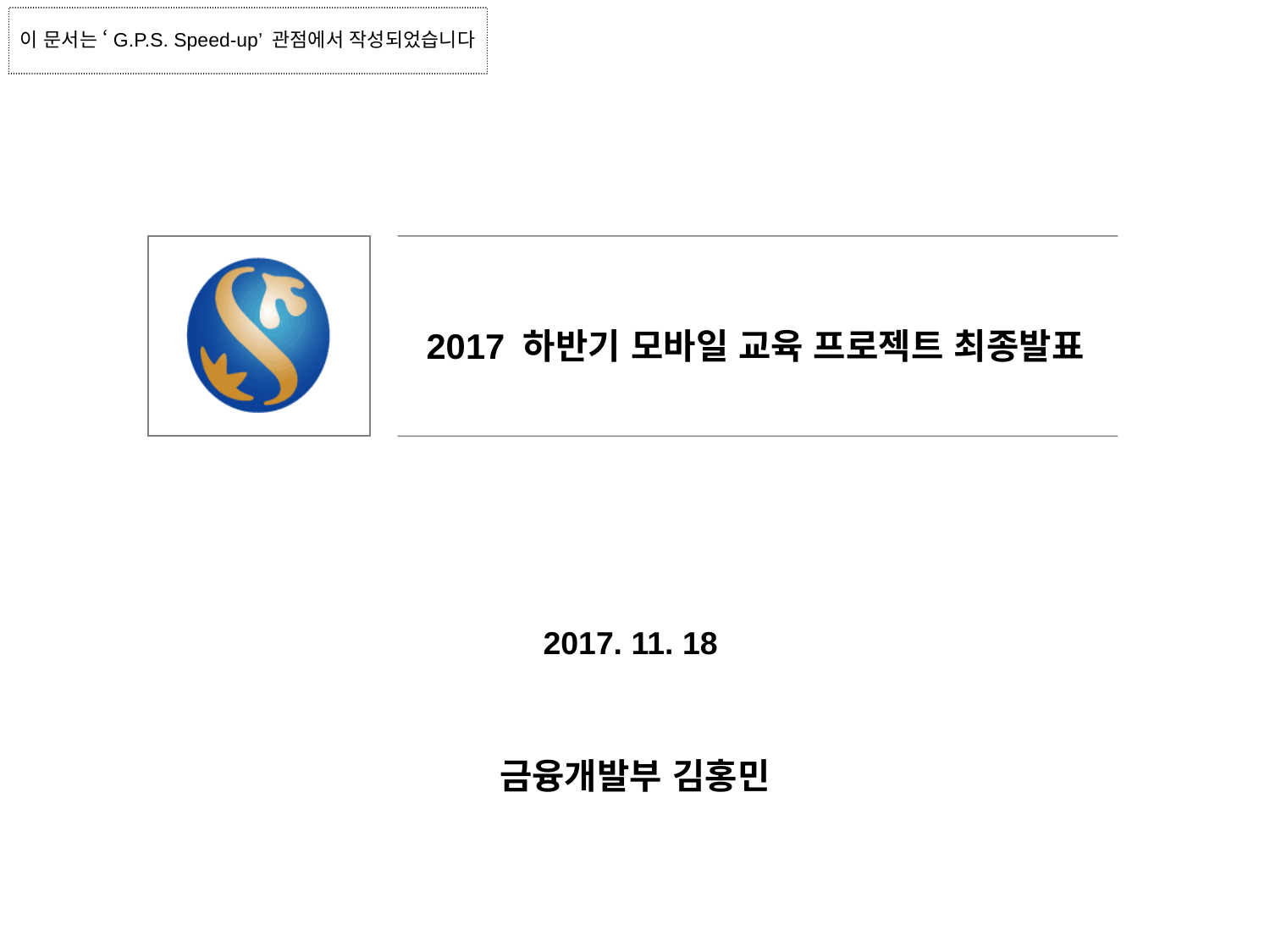

이 문서는 ‘G.P.S. Speed-up’ 관점에서 작성되었습니다
2017 하반기 모바일 교육 프로젝트 최종발표
2017. 11. 18
금융개발부 김홍민